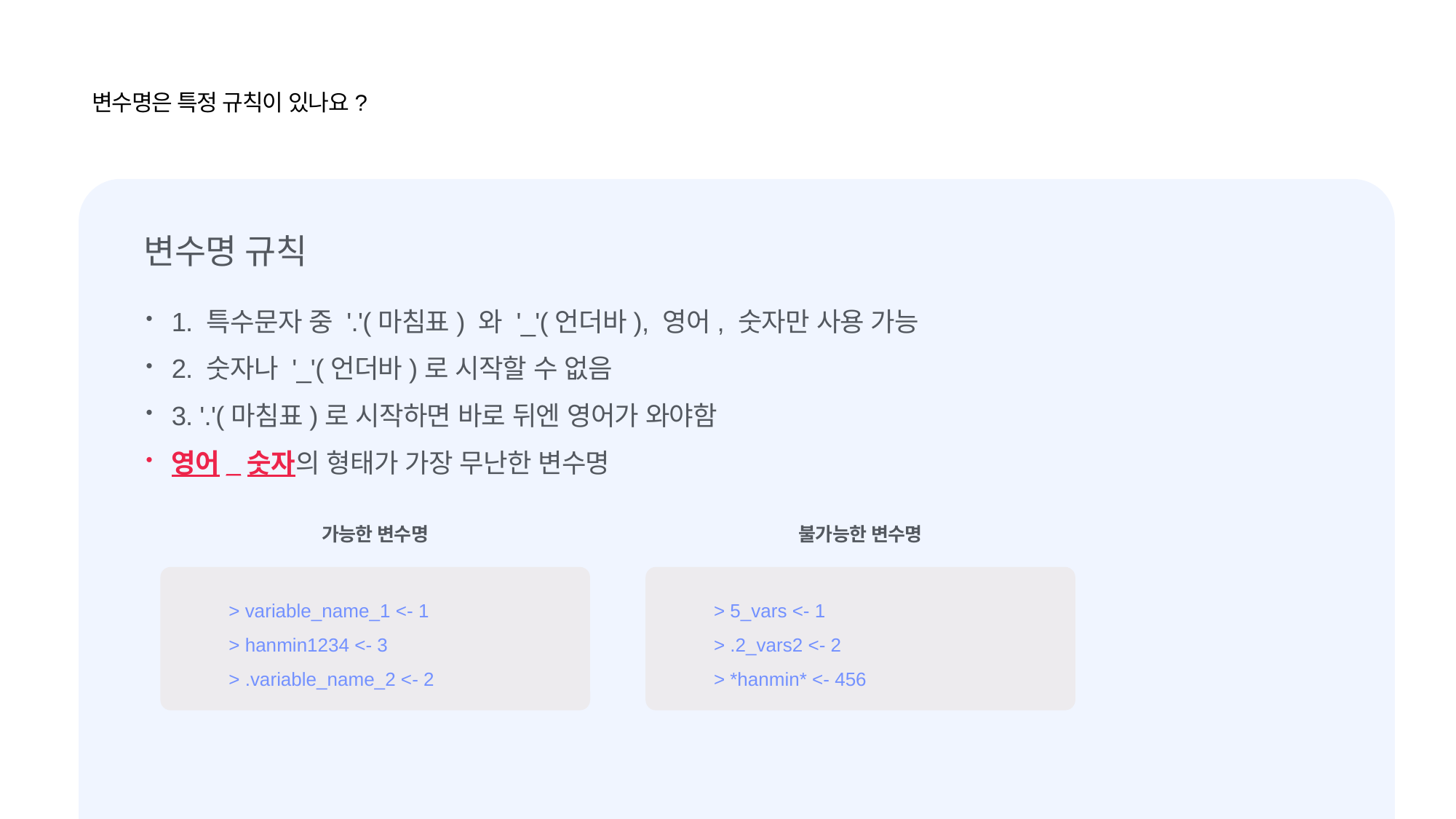

변수명은 특정 규칙이 있나요?

변수명 규칙
1. 특수문자 중 '.'(마침표) 와 '_'(언더바), 영어, 숫자만 사용 가능
2. 숫자나 '_'(언더바)로 시작할 수 없음
3. '.'(마침표)로 시작하면 바로 뒤엔 영어가 와야함
영어_숫자의 형태가 가장 무난한 변수명
가능한 변수명
불가능한 변수명
> variable_name_1 <- 1
> hanmin1234 <- 3
> .variable_name_2 <- 2
> 5_vars <- 1
> .2_vars2 <- 2
> *hanmin* <- 456
18